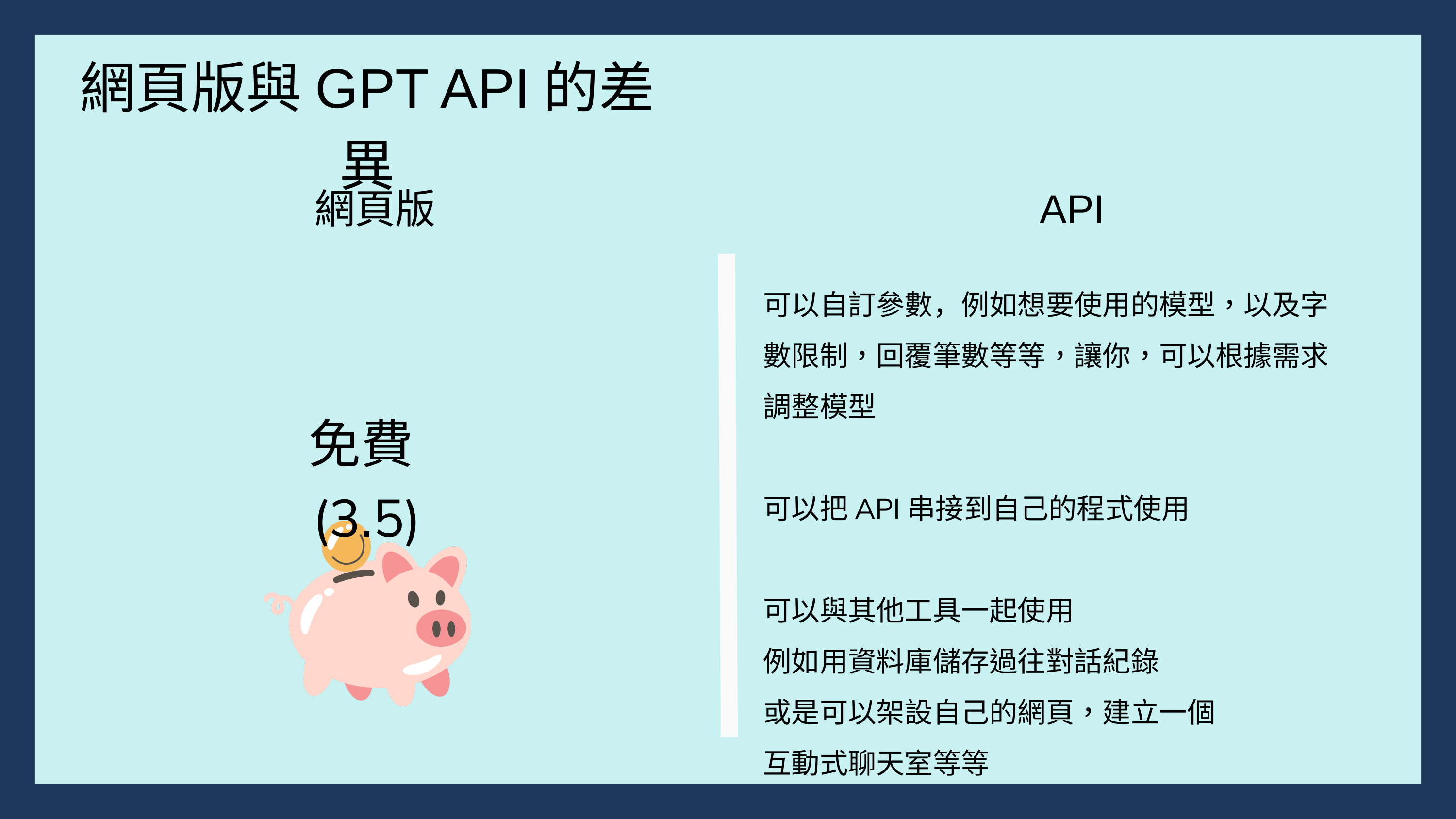

網頁版與GPT API的差異
網頁版
API
可以自訂參數，例如想要使用的模型，以及字數限制，回覆筆數等等，讓你，可以根據需求調整模型

可以把API串接到自己的程式使用

可以與其他工具一起使用
例如用資料庫儲存過往對話紀錄
或是可以架設自己的網頁，建立一個
互動式聊天室等等

免費(3.5)